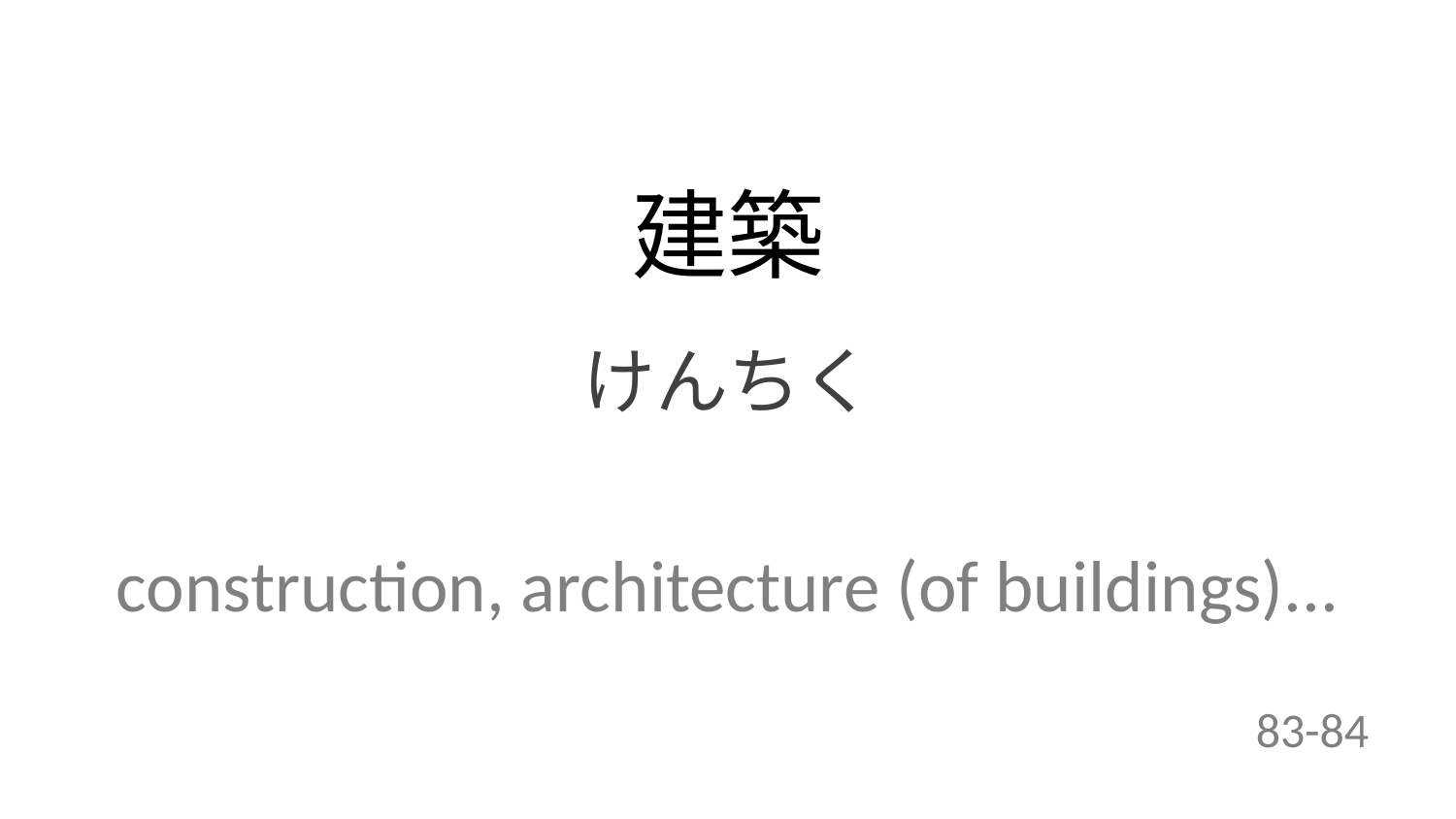

建築

けんちく
construction, architecture (of buildings)...
83-84